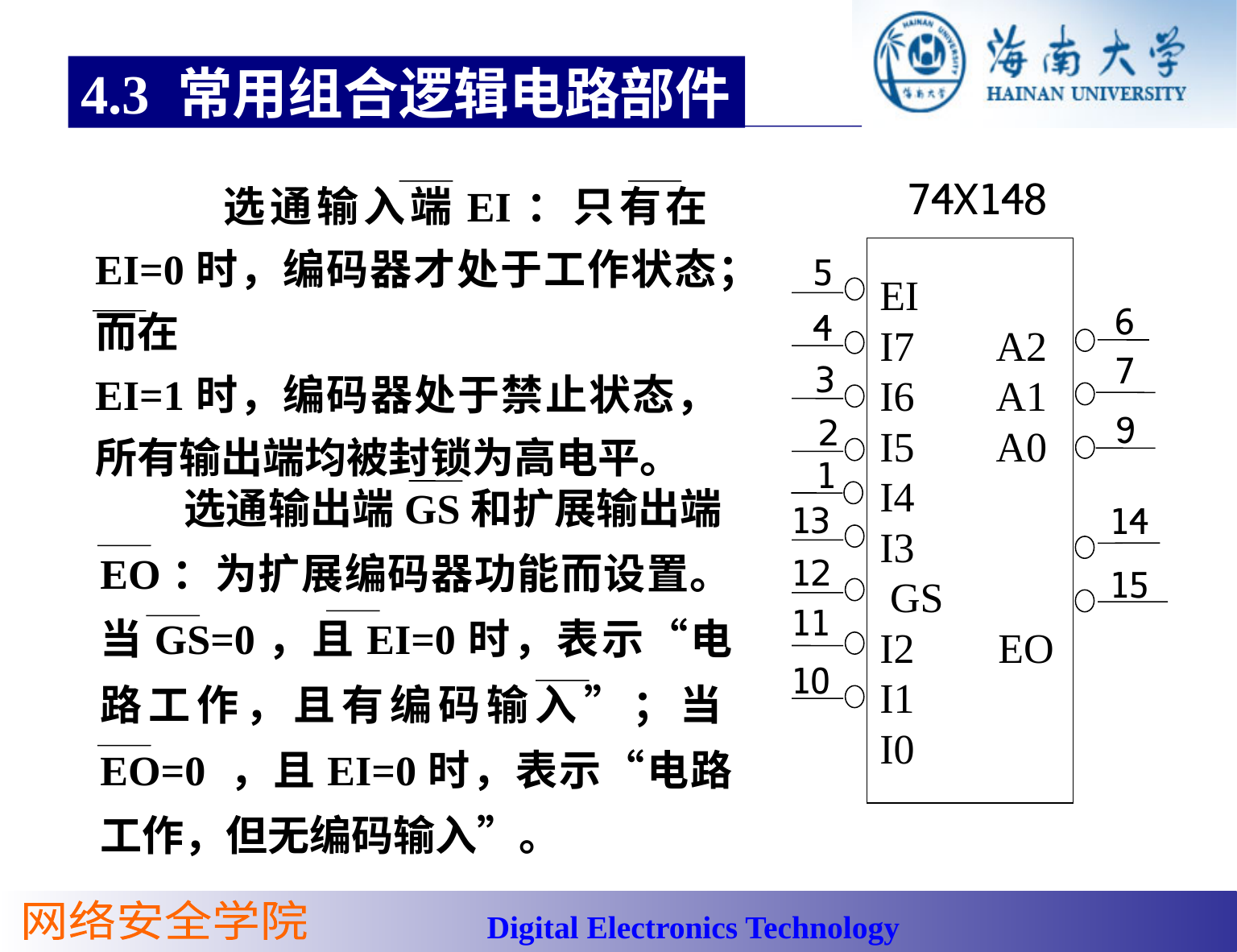

4.3 常用组合逻辑电路部件

        选通输入端EI：只有在EI=0时，编码器才处于工作状态；而在
EI=1时，编码器处于禁止状态，所有输出端均被封锁为高电平。

74X148
EI
I7        A2
I6        A1
I5        A0
I4
I3               GS
I2        EO
I1
I0
5

6
4

7

3

9
2

1

13

14

12
15

11

10

　　选通输出端GS和扩展输出端EO：为扩展编码器功能而设置。当GS=0，且EI=0时，表示“电路工作，且有编码输入”；当EO=0 ，且EI=0时，表示“电路工作，但无编码输入”。